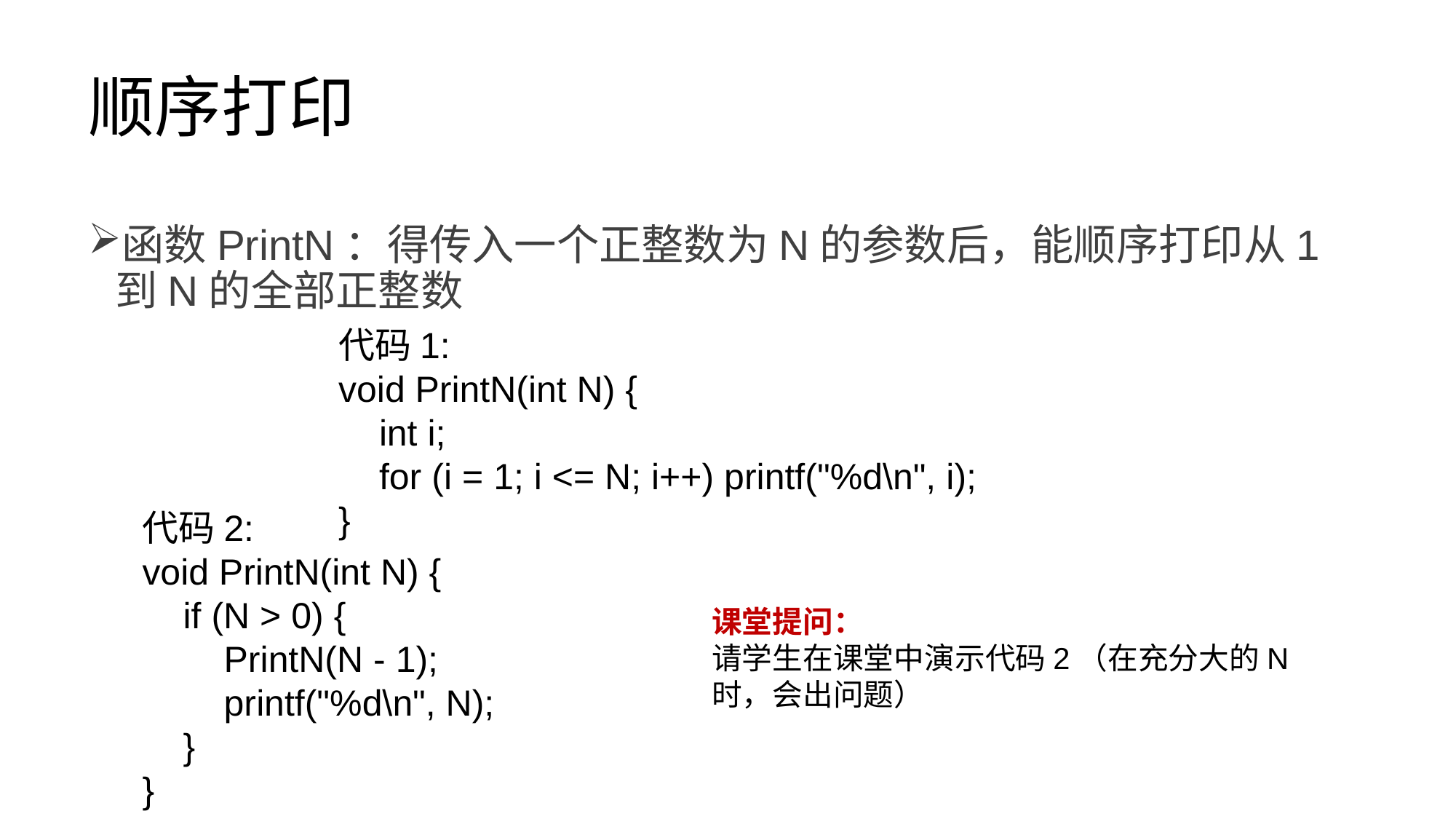

# 顺序打印
函数PrintN：得传入一个正整数为N的参数后，能顺序打印从1到N的全部正整数

代码1:
void PrintN(int N) {
    int i;
    for (i = 1; i <= N; i++) printf("%d\n", i);
}
代码2:
void PrintN(int N) {
    if (N > 0) {
        PrintN(N - 1);
        printf("%d\n", N);
    }
}
课堂提问：
请学生在课堂中演示代码2（在充分大的N时，会出问题）